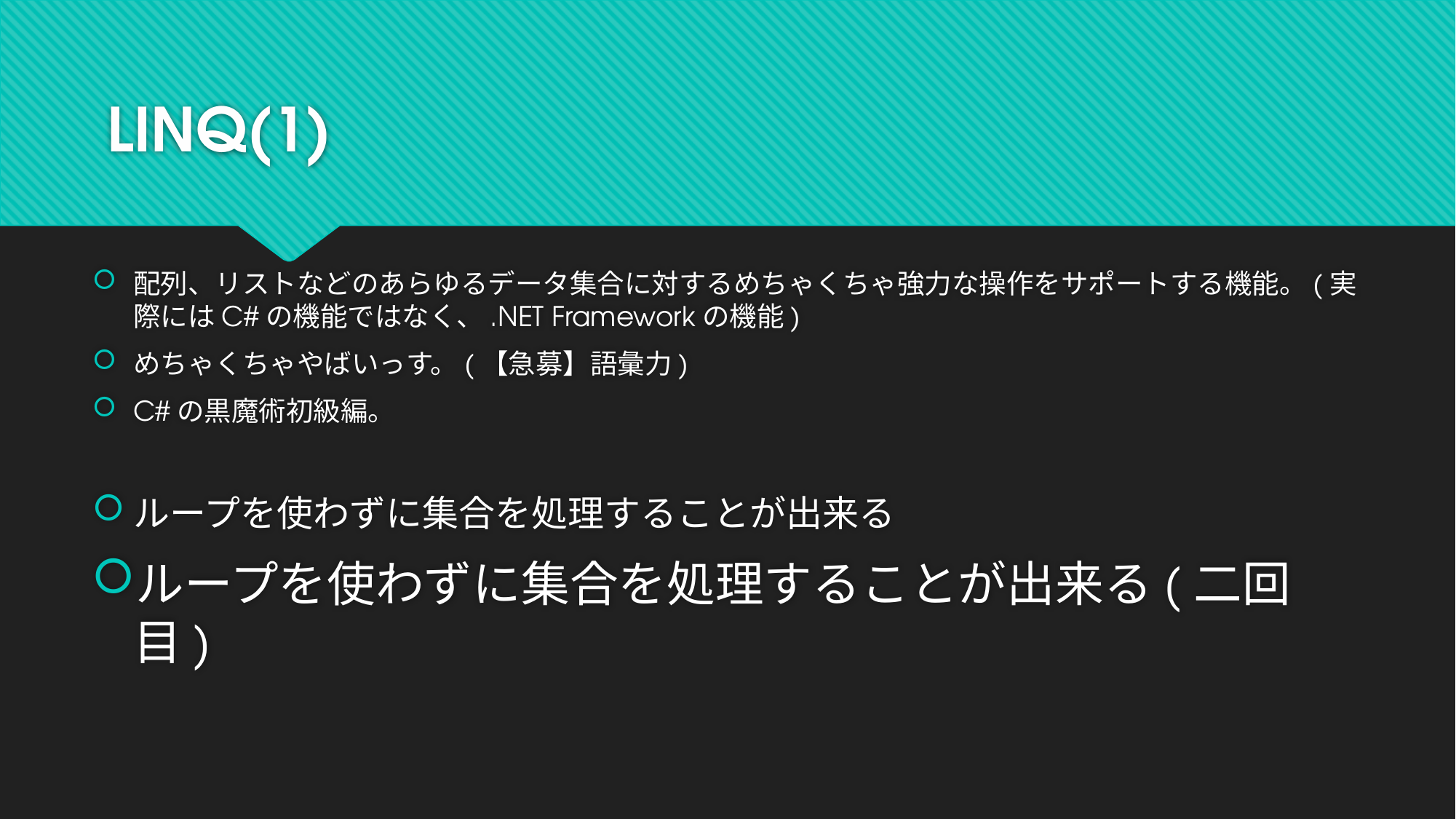

# LINQ(1)
配列、リストなどのあらゆるデータ集合に対するめちゃくちゃ強力な操作をサポートする機能。(実際にはC#の機能ではなく、.NET Frameworkの機能)
めちゃくちゃやばいっす。(【急募】語彙力)
C#の黒魔術初級編。

ループを使わずに集合を処理することが出来る
ループを使わずに集合を処理することが出来る(二回目)